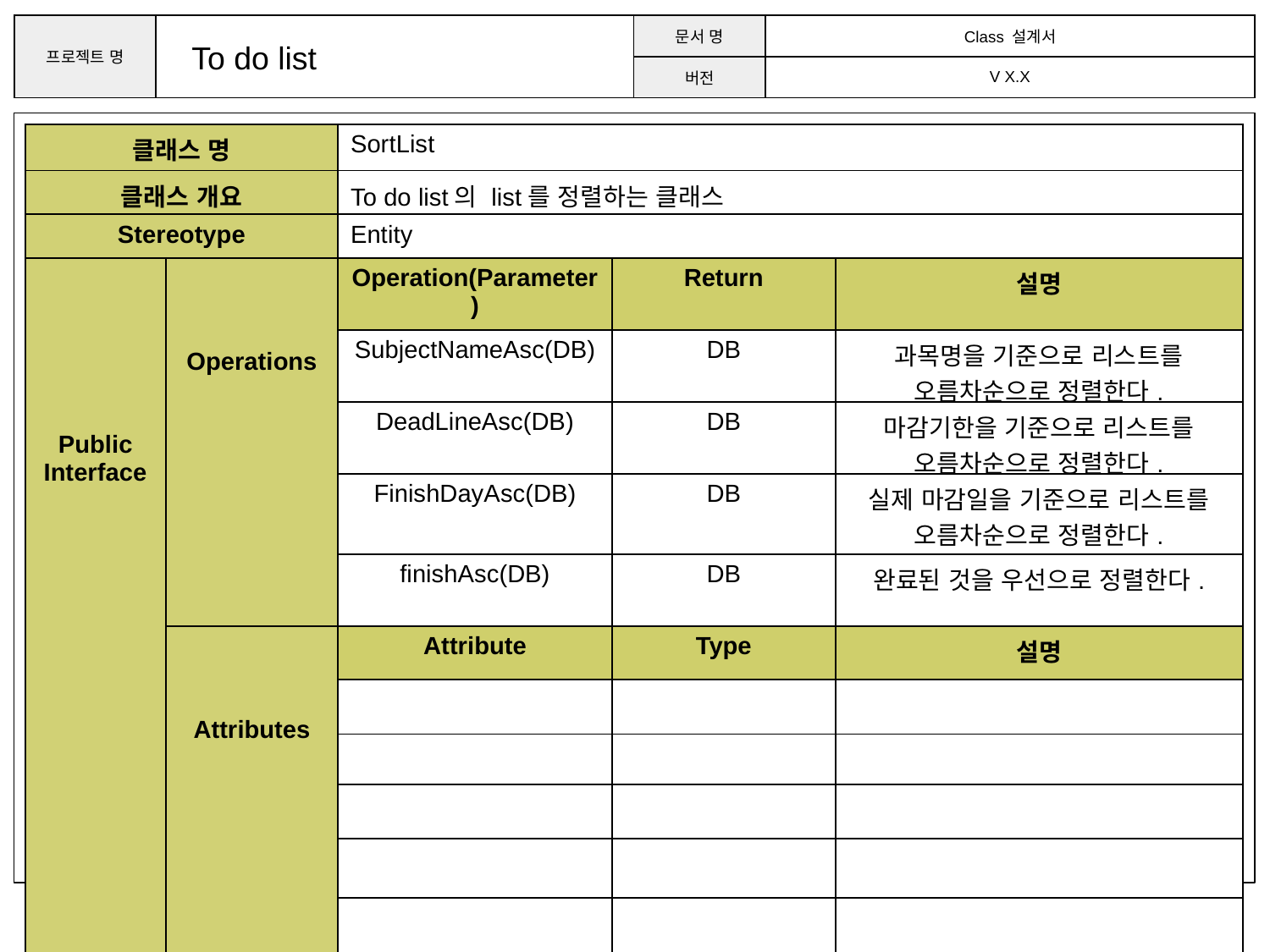

To do list
| 클래스 명 |  | SortList |  |  |
| --- | --- | --- | --- | --- |
| 클래스 개요 |  | To do list의 list를 정렬하는 클래스 |  |  |
| Stereotype |  | Entity |  |  |
| Public Interface | Operations | Operation(Parameter) | Return | 설명 |
|  |  | SubjectNameAsc(DB) | DB | 과목명을 기준으로 리스트를 오름차순으로 정렬한다. |
|  |  | DeadLineAsc(DB) | DB | 마감기한을 기준으로 리스트를 오름차순으로 정렬한다. |
|  |  | FinishDayAsc(DB) | DB | 실제 마감일을 기준으로 리스트를 오름차순으로 정렬한다. |
|  |  | finishAsc(DB) | DB | 완료된 것을 우선으로 정렬한다. |
|  | Attributes | Attribute | Type | 설명 |
|  |  |  |  |  |
|  |  |  |  |  |
|  |  |  |  |  |
|  |  |  |  |  |
|  |  |  |  |  |
|  |  |  |  |  |
팀 명